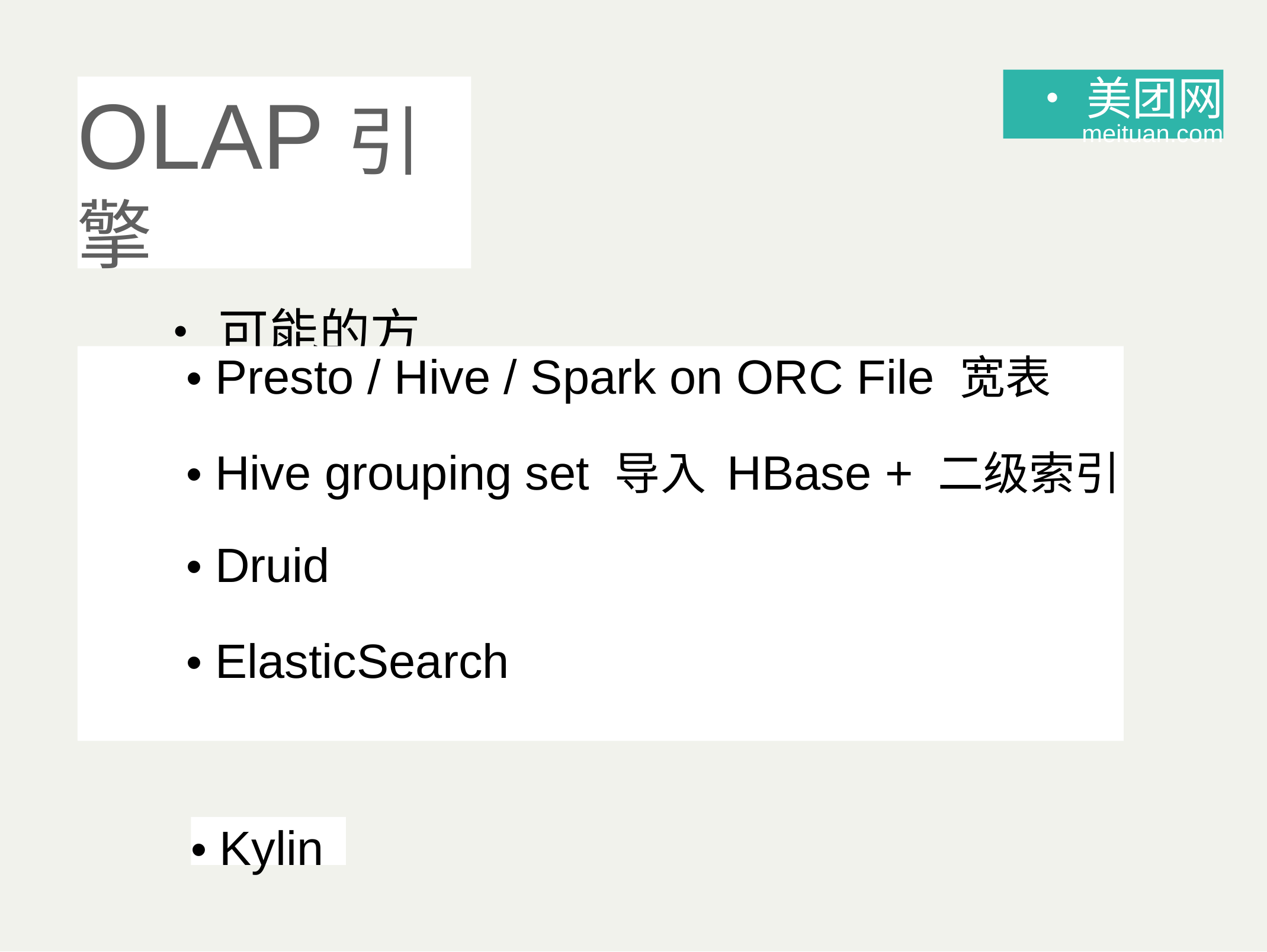

•美团网
meituan.com
OLAP引擎
•可能的方案
• Presto / Hive / Spark on ORC File 宽表
• Hive grouping set 导入 HBase + 二级索引
• Druid
• ElasticSearch
• Kylin